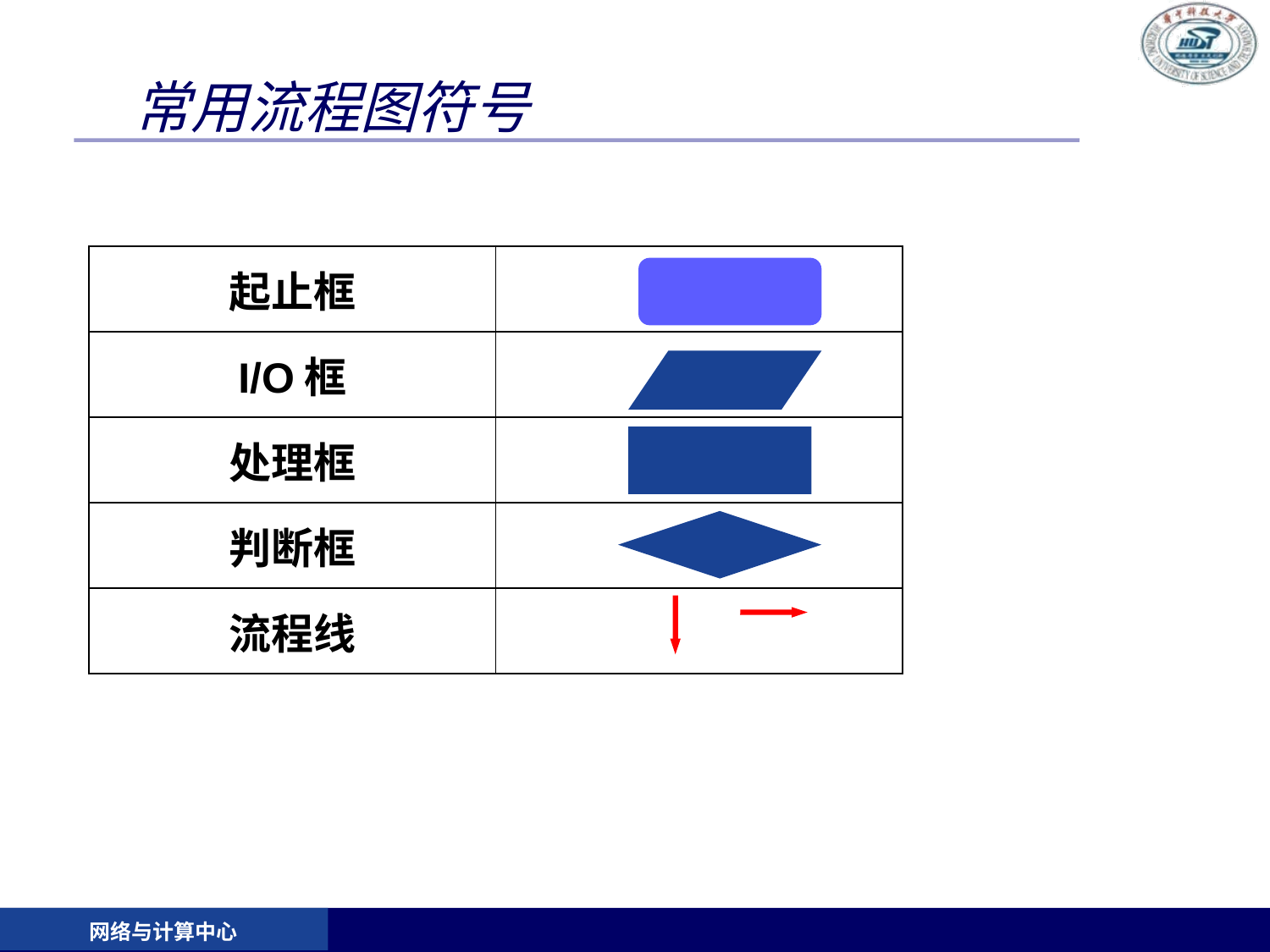

# 常用流程图符号
| 起止框 |  |
| --- | --- |
| I/O框 |  |
| 处理框 |  |
| 判断框 |  |
| 流程线 |  |

网络与计算中心